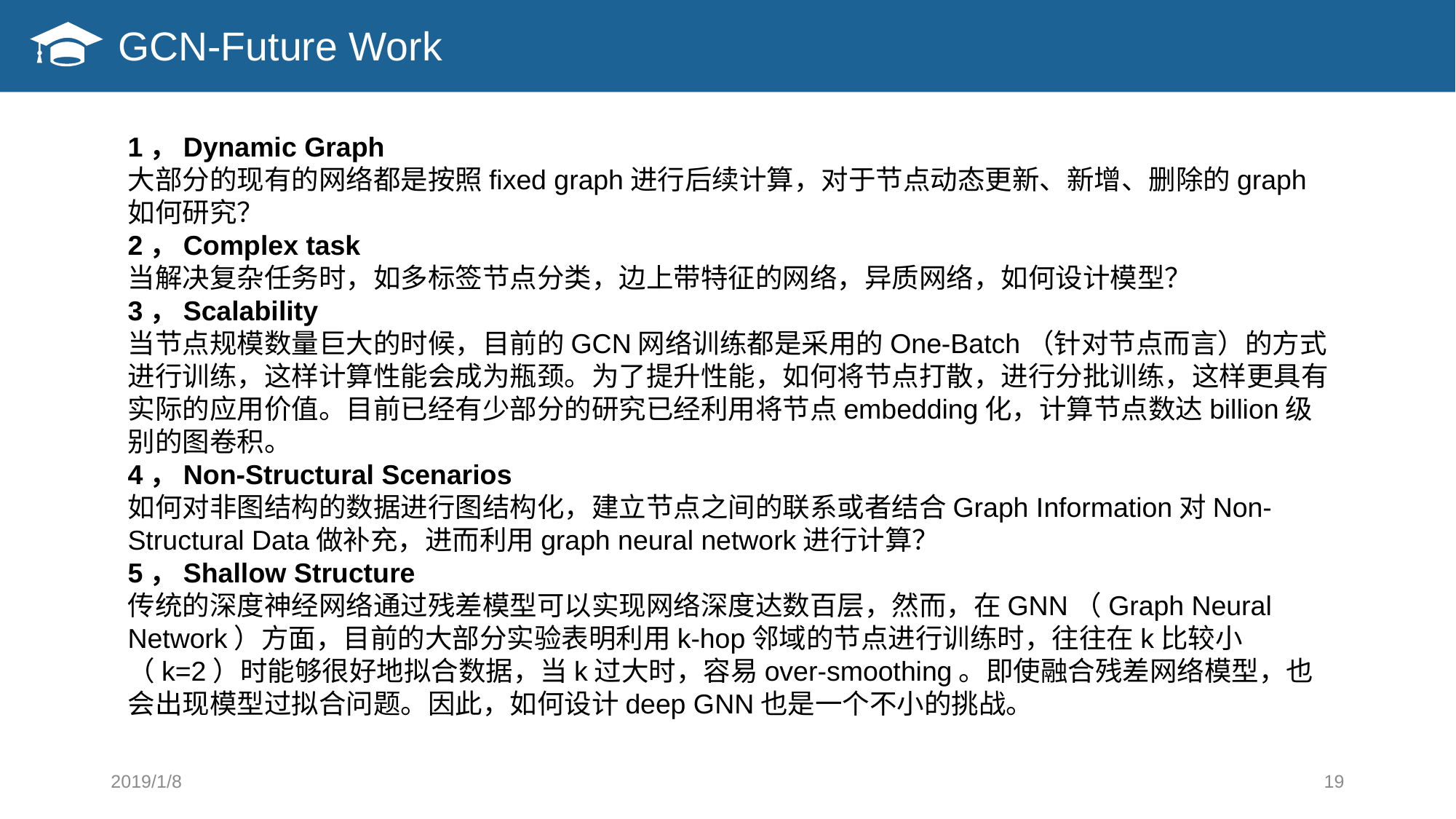

GCN-Future Work

1，Dynamic Graph
大部分的现有的网络都是按照fixed graph进行后续计算，对于节点动态更新、新增、删除的graph如何研究？
2，Complex task
当解决复杂任务时，如多标签节点分类，边上带特征的网络，异质网络，如何设计模型？
3，Scalability
当节点规模数量巨大的时候，目前的GCN网络训练都是采用的One-Batch（针对节点而言）的方式进行训练，这样计算性能会成为瓶颈。为了提升性能，如何将节点打散，进行分批训练，这样更具有实际的应用价值。目前已经有少部分的研究已经利用将节点embedding化，计算节点数达billion级别的图卷积。
4，Non-Structural Scenarios
如何对非图结构的数据进行图结构化，建立节点之间的联系或者结合Graph Information对Non-Structural Data做补充，进而利用graph neural network进行计算？
5，Shallow Structure
传统的深度神经网络通过残差模型可以实现网络深度达数百层，然而，在GNN（Graph Neural Network）方面，目前的大部分实验表明利用k-hop邻域的节点进行训练时，往往在k比较小（k=2）时能够很好地拟合数据，当k过大时，容易over-smoothing。即使融合残差网络模型，也会出现模型过拟合问题。因此，如何设计deep GNN也是一个不小的挑战。
2019/1/8
19